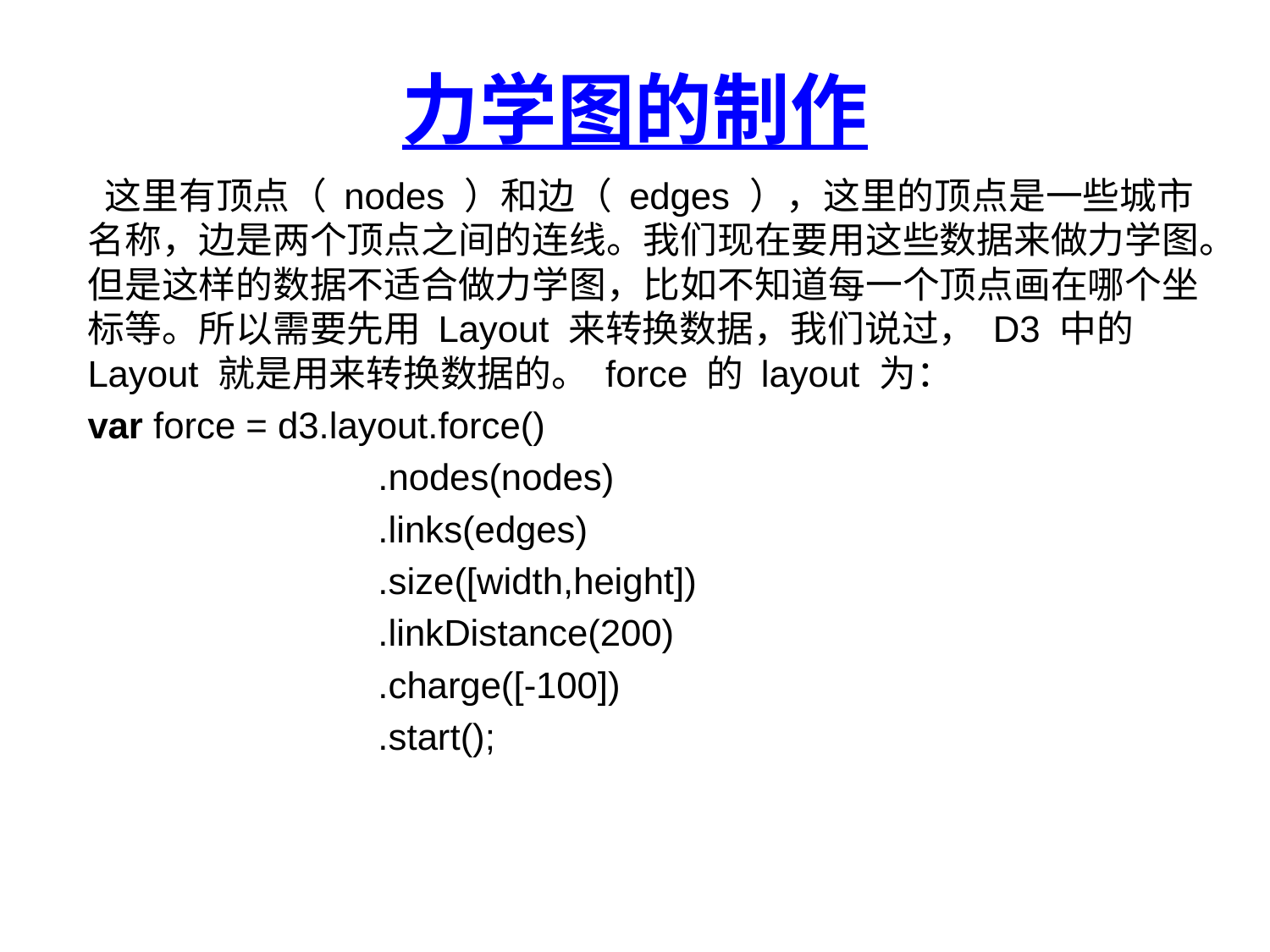

# 力学图的制作
 这里有顶点（ nodes ）和边（ edges ），这里的顶点是一些城市名称，边是两个顶点之间的连线。我们现在要用这些数据来做力学图。但是这样的数据不适合做力学图，比如不知道每一个顶点画在哪个坐标等。所以需要先用 Layout 来转换数据，我们说过， D3 中的 Layout 就是用来转换数据的。 force 的 layout 为：
var force = d3.layout.force()
                            .nodes(nodes)
                            .links(edges)
                            .size([width,height])
                            .linkDistance(200)
                            .charge([-100])
                            .start();